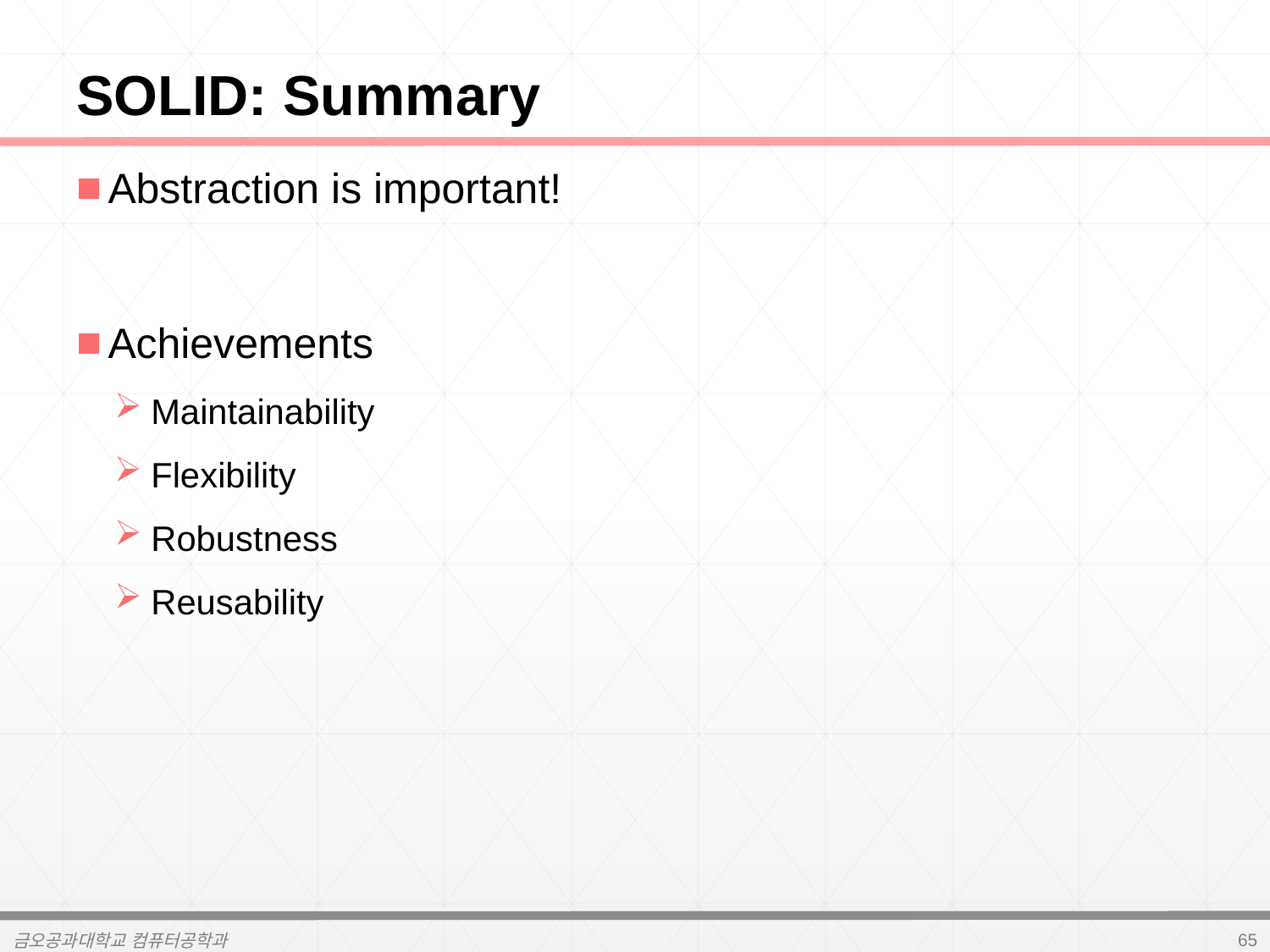

# SOLID: Summary
Abstraction is important!

Achievements
Maintainability
Flexibility
Robustness
Reusability
65
금오공과대학교 컴퓨터공학과